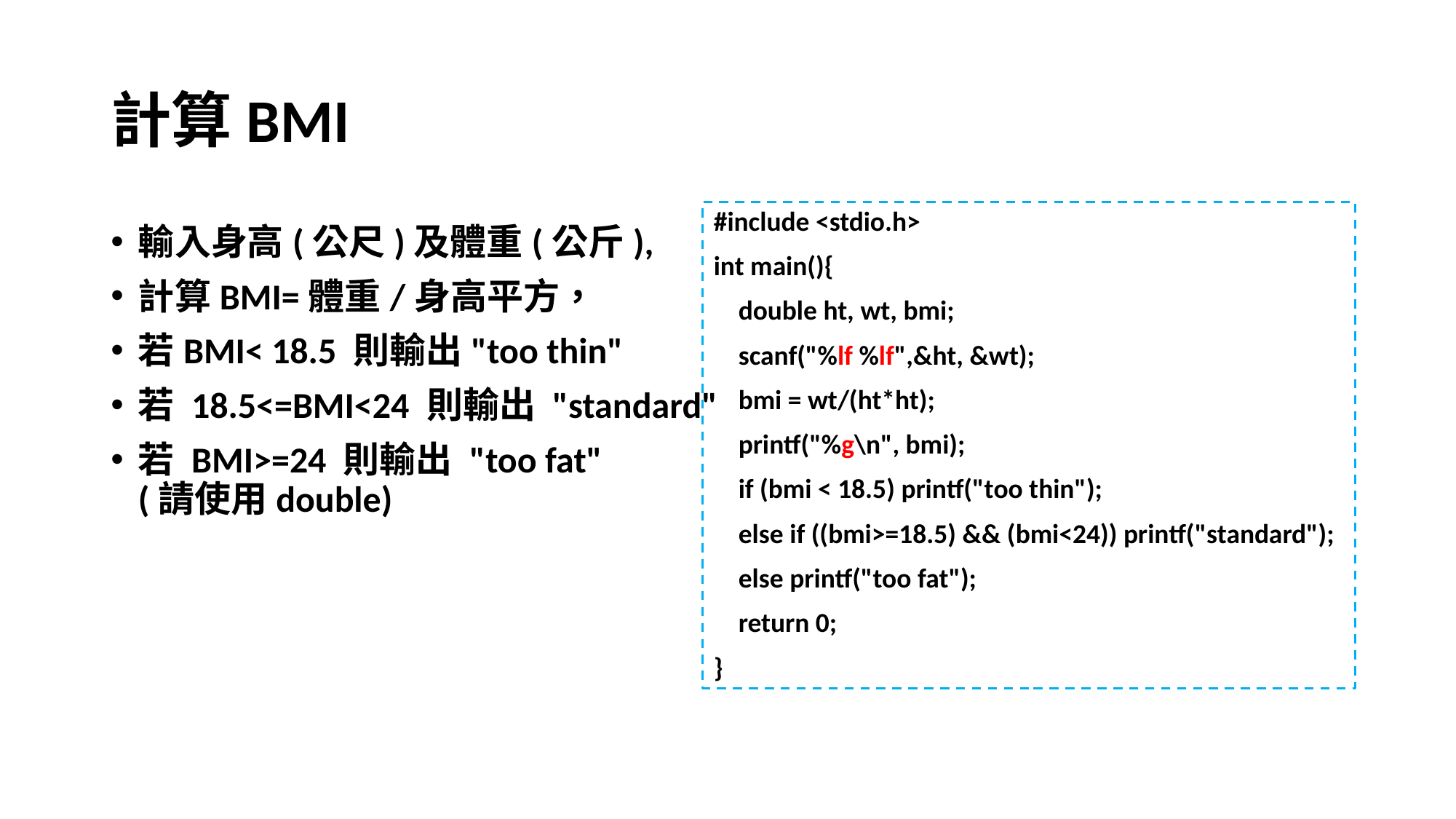

# 計算BMI
#include <stdio.h>
int main(){
    double ht, wt, bmi;
    scanf("%lf %lf",&ht, &wt);
    bmi = wt/(ht*ht);
    printf("%g\n", bmi);
    if (bmi < 18.5) printf("too thin");
    else if ((bmi>=18.5) && (bmi<24)) printf("standard");
    else printf("too fat");
    return 0;
}
輸入身高(公尺)及體重(公斤),
計算BMI=體重/身高平方，
若BMI< 18.5 則輸出"too thin"
若 18.5<=BMI<24 則輸出 "standard"
若 BMI>=24 則輸出 "too fat"
(請使用double)